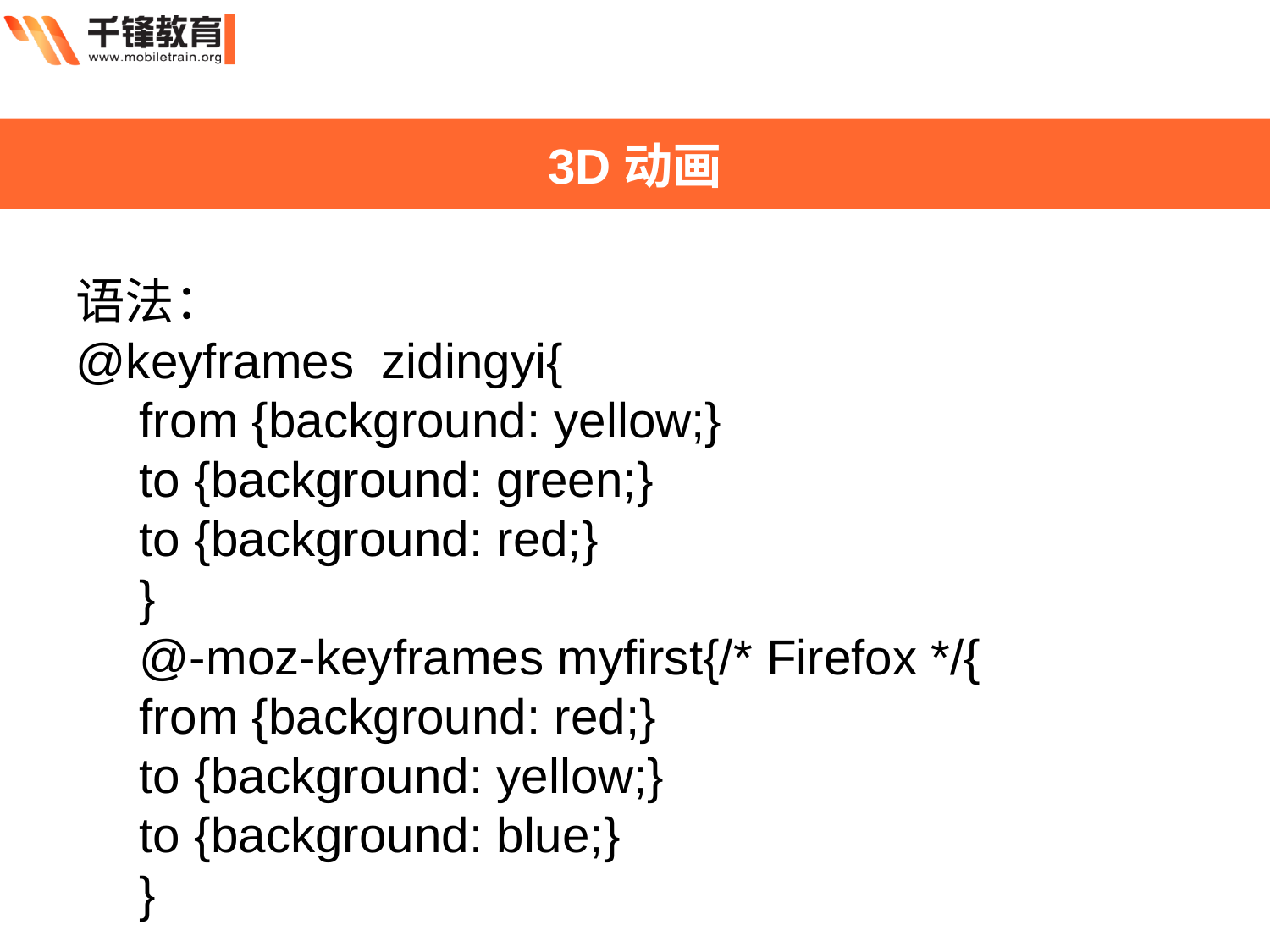

3D动画
语法：
@keyframes  zidingyi{
from {background: yellow;}
to {background: green;}
to {background: red;}
}
@-moz-keyframes myfirst{/* Firefox */{
from {background: red;}
to {background: yellow;}
to {background: blue;}
}